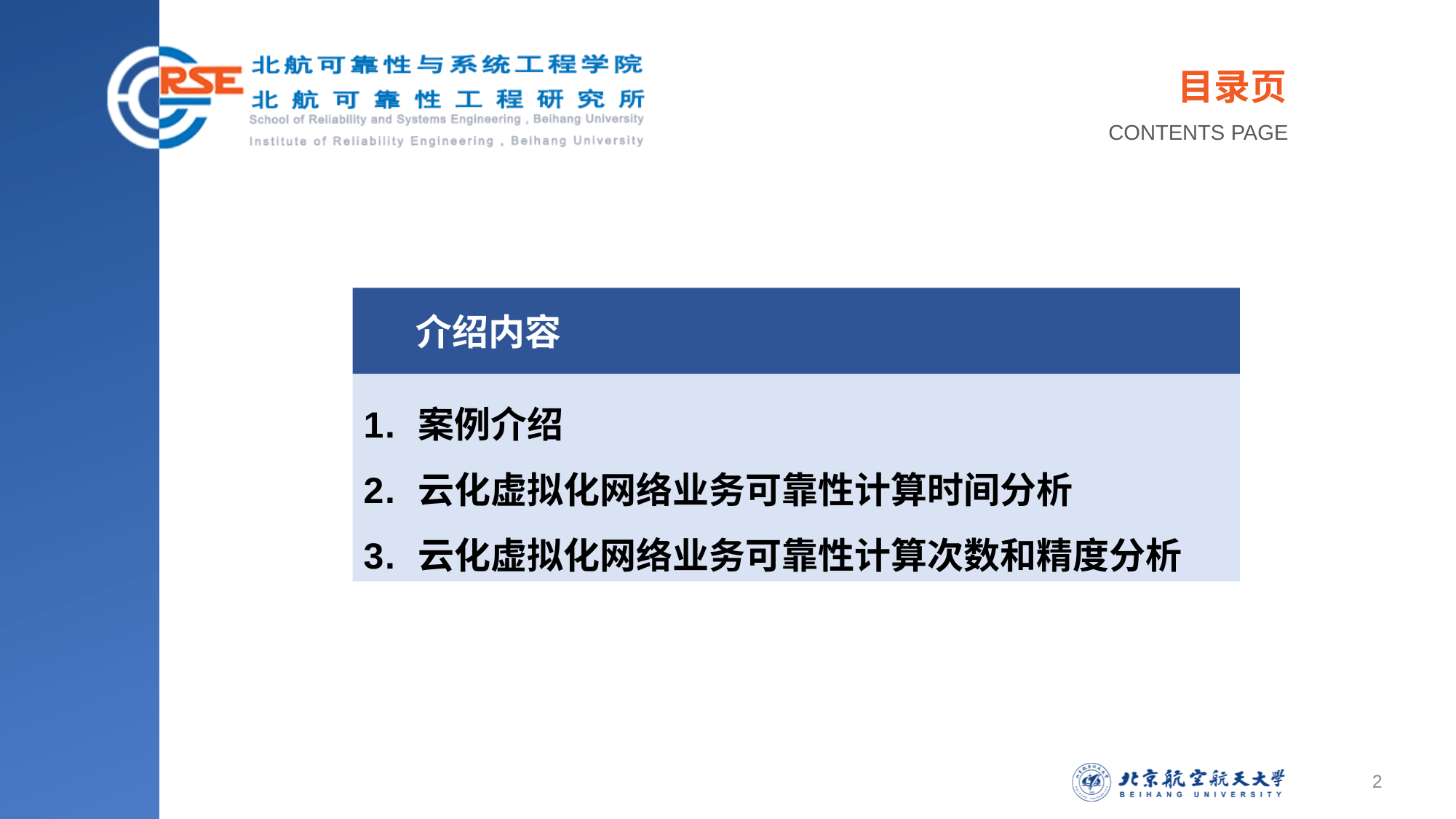

目录页
CONTENTS PAGE
    介绍内容
案例介绍
云化虚拟化网络业务可靠性计算时间分析
云化虚拟化网络业务可靠性计算次数和精度分析
2